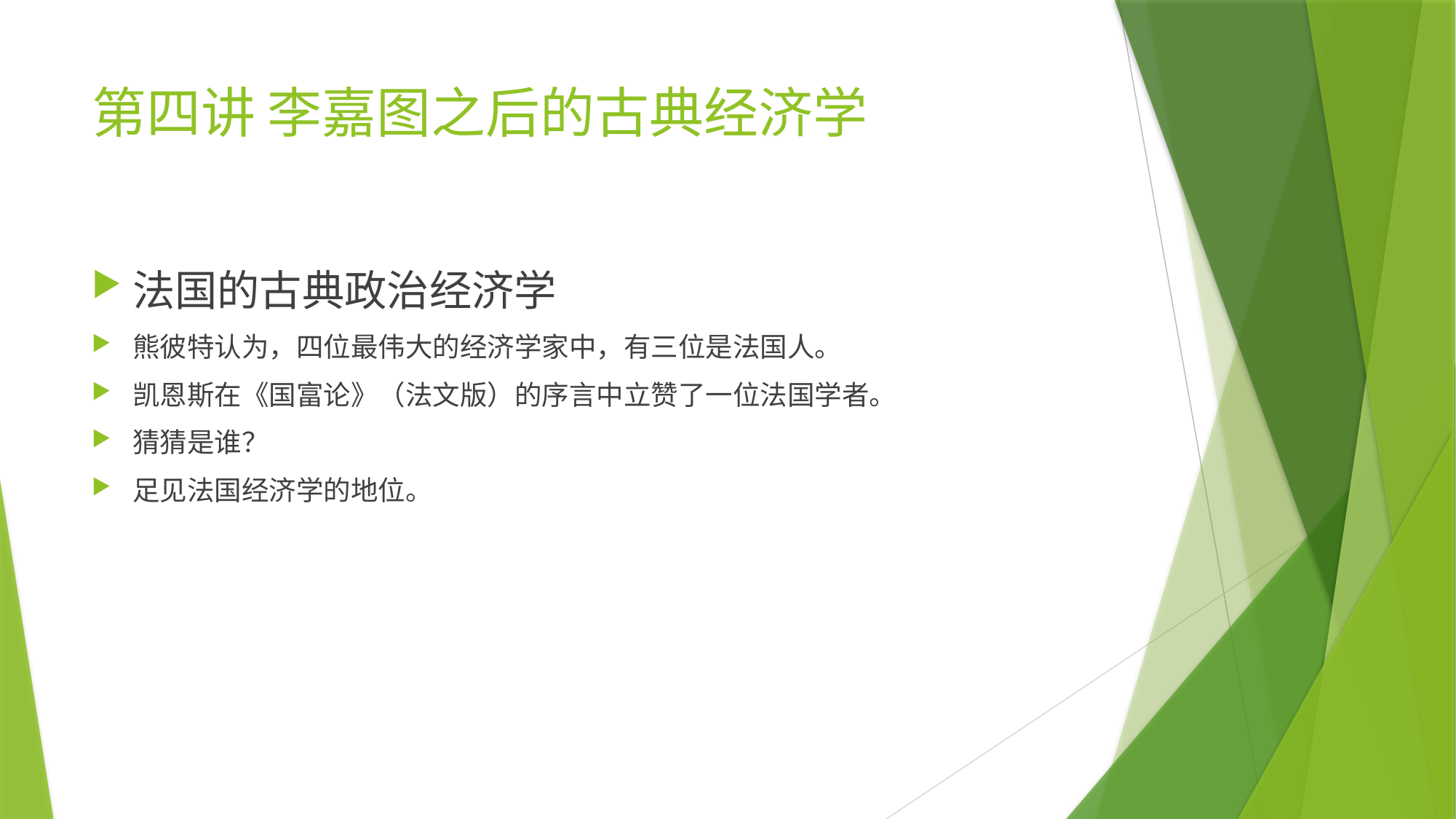

# 第四讲 李嘉图之后的古典经济学
法国的古典政治经济学
熊彼特认为，四位最伟大的经济学家中，有三位是法国人。
凯恩斯在《国富论》（法文版）的序言中立赞了一位法国学者。
猜猜是谁？
足见法国经济学的地位。